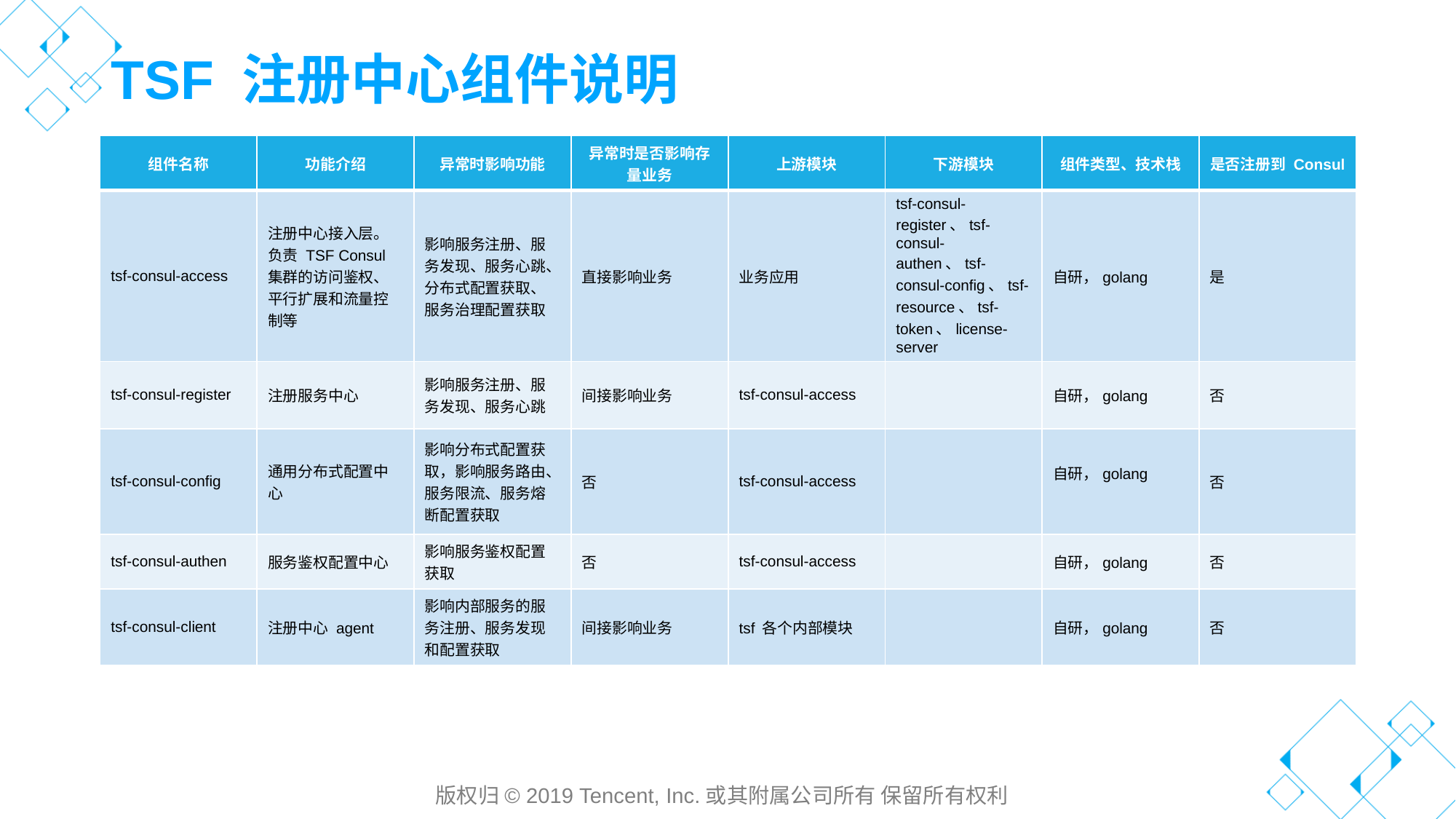

# TSF 注册中心组件说明
| 组件名称 | 功能介绍 | 异常时影响功能 | 异常时是否影响存量业务 | 上游模块 | 下游模块 | 组件类型、技术栈 | 是否注册到 Consul |
| --- | --- | --- | --- | --- | --- | --- | --- |
| tsf-consul-access | 注册中心接入层。负责 TSF Consul集群的访问鉴权、平行扩展和流量控制等 | 影响服务注册、服务发现、服务心跳、分布式配置获取、服务治理配置获取 | 直接影响业务 | 业务应用 | tsf-consul-register、tsf-consul-authen、tsf-consul-config、tsf-resource、tsf-token、license-server | 自研，golang | 是 |
| tsf-consul-register | 注册服务中心 | 影响服务注册、服务发现、服务心跳 | 间接影响业务 | tsf-consul-access |  | 自研，golang | 否 |
| tsf-consul-config | 通用分布式配置中心 | 影响分布式配置获取，影响服务路由、服务限流、服务熔断配置获取 | 否 | tsf-consul-access |  | 自研，golang | 否 |
| tsf-consul-authen | 服务鉴权配置中心 | 影响服务鉴权配置获取 | 否 | tsf-consul-access |  | 自研，golang | 否 |
| tsf-consul-client | 注册中心 agent | 影响内部服务的服务注册、服务发现和配置获取 | 间接影响业务 | tsf 各个内部模块 |  | 自研，golang | 否 |